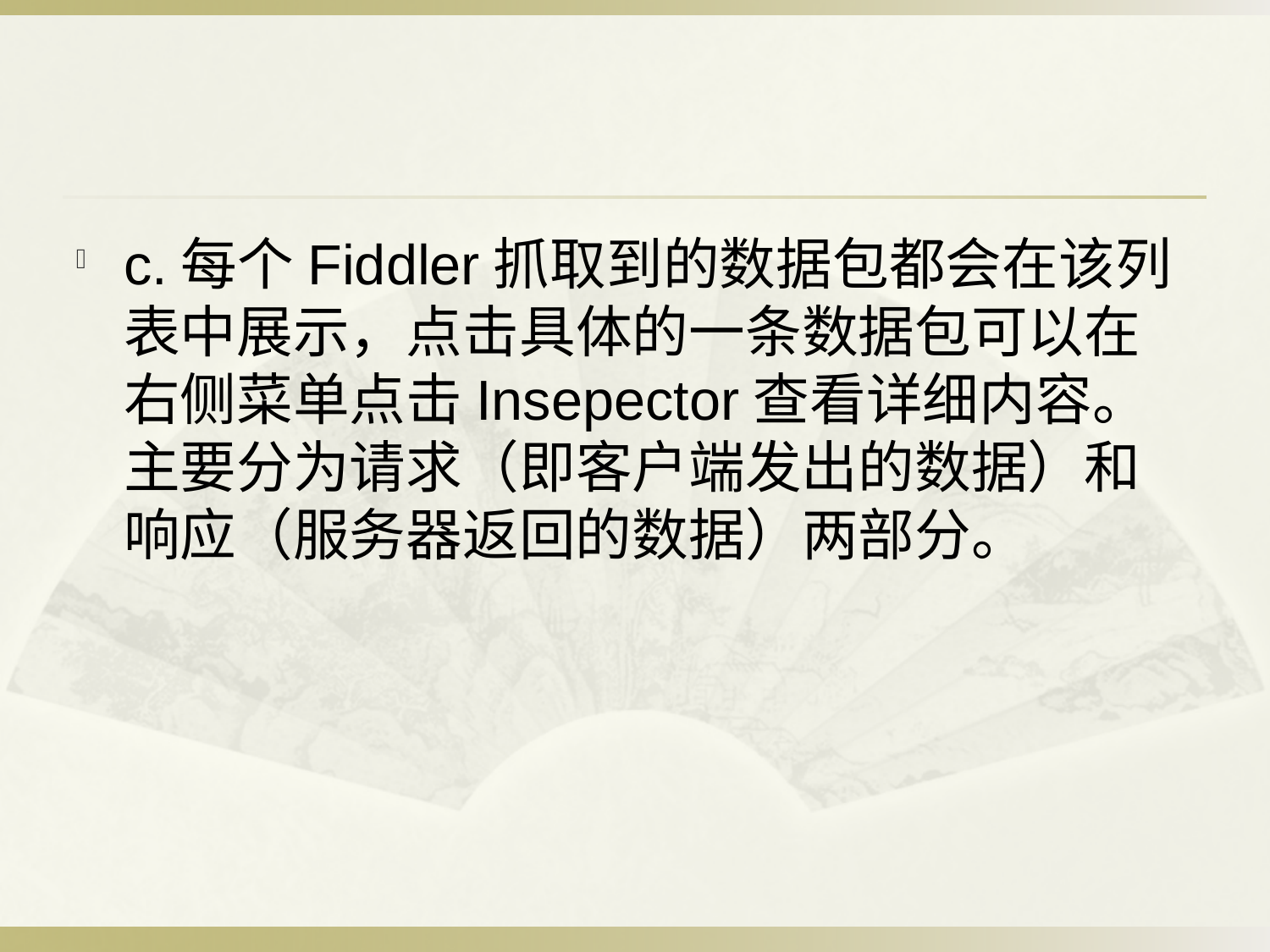

#
c.每个Fiddler抓取到的数据包都会在该列表中展示，点击具体的一条数据包可以在右侧菜单点击Insepector查看详细内容。主要分为请求（即客户端发出的数据）和响应（服务器返回的数据）两部分。